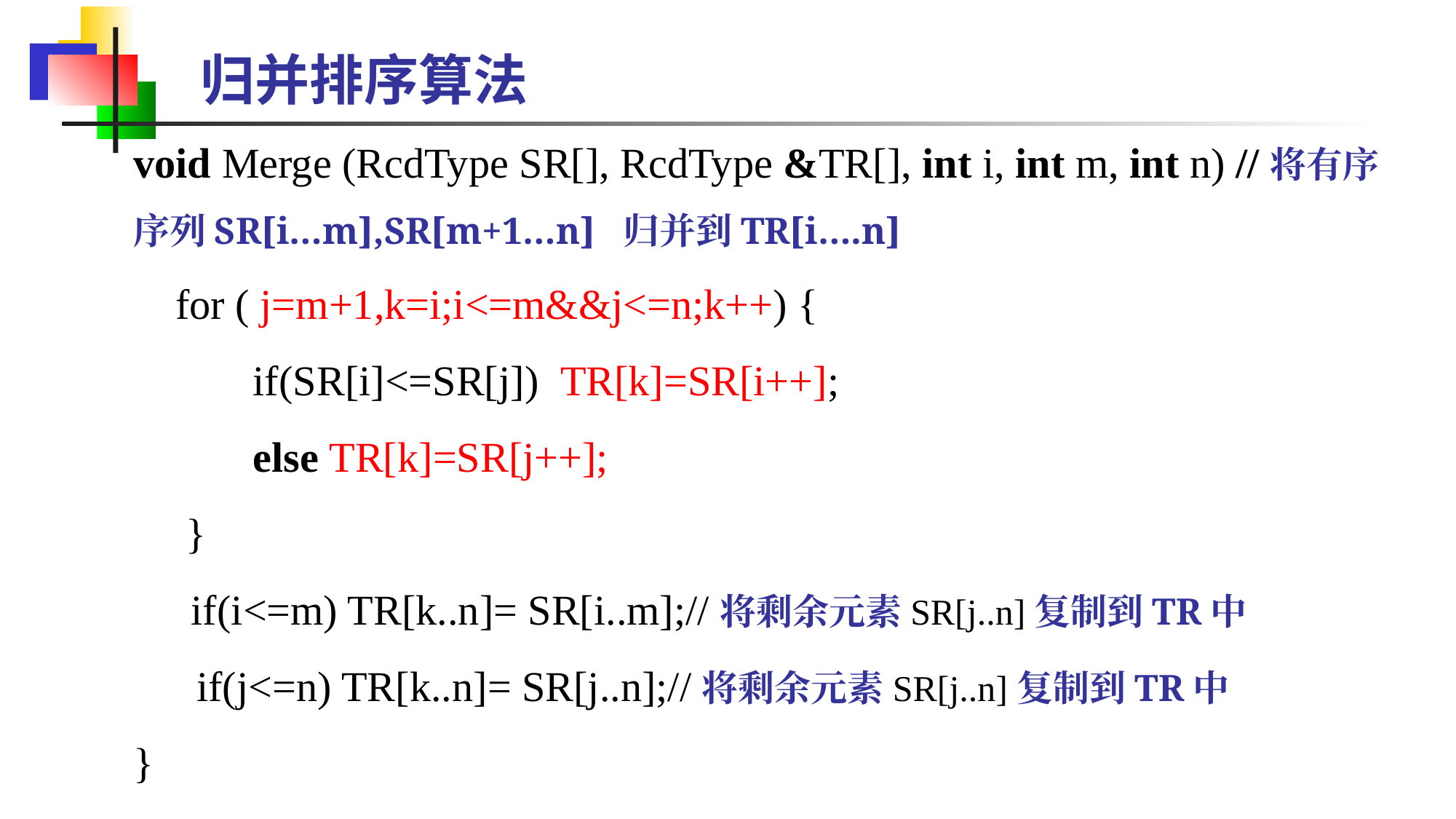

归并排序算法
void Merge (RcdType SR[], RcdType &TR[], int i, int m, int n) //将有序序列SR[i…m],SR[m+1…n]  归并到TR[i….n]
    for ( j=m+1,k=i;i<=m&&j<=n;k++) {
	 if(SR[i]<=SR[j])  TR[k]=SR[i++];
	 else TR[k]=SR[j++];
     }
      if(i<=m) TR[k..n]= SR[i..m];//将剩余元素SR[j..n]复制到TR中
      if(j<=n) TR[k..n]= SR[j..n];//将剩余元素SR[j..n]复制到TR中
}